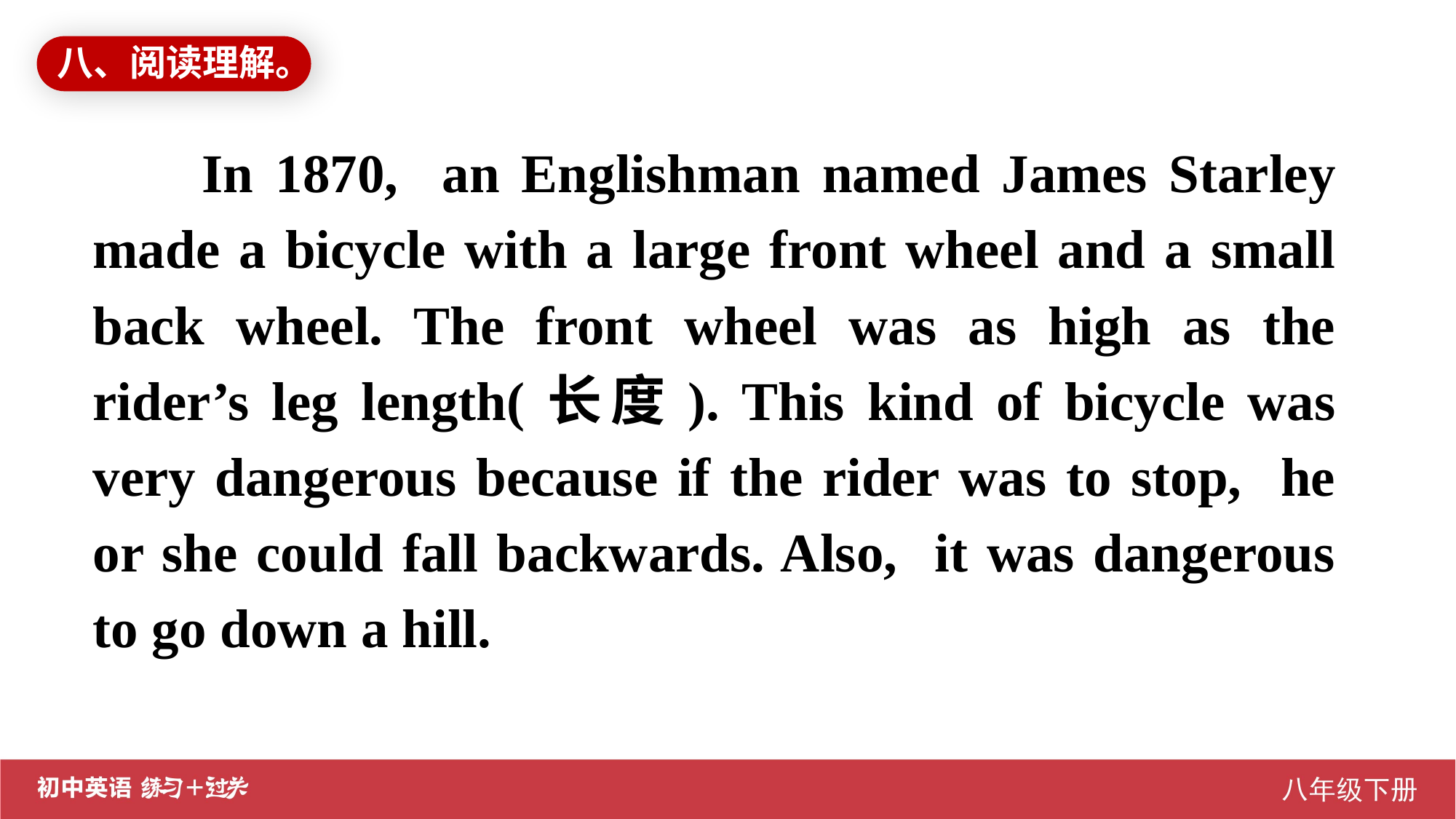

八、阅读理解。

In 1870,  an Englishman named James Starley made a bicycle with a large front wheel and a small back wheel. The front wheel was as high as the rider’s leg length(长度). This kind of bicycle was very dangerous because if the rider was to stop,  he or she could fall backwards. Also,  it was dangerous to go down a hill.